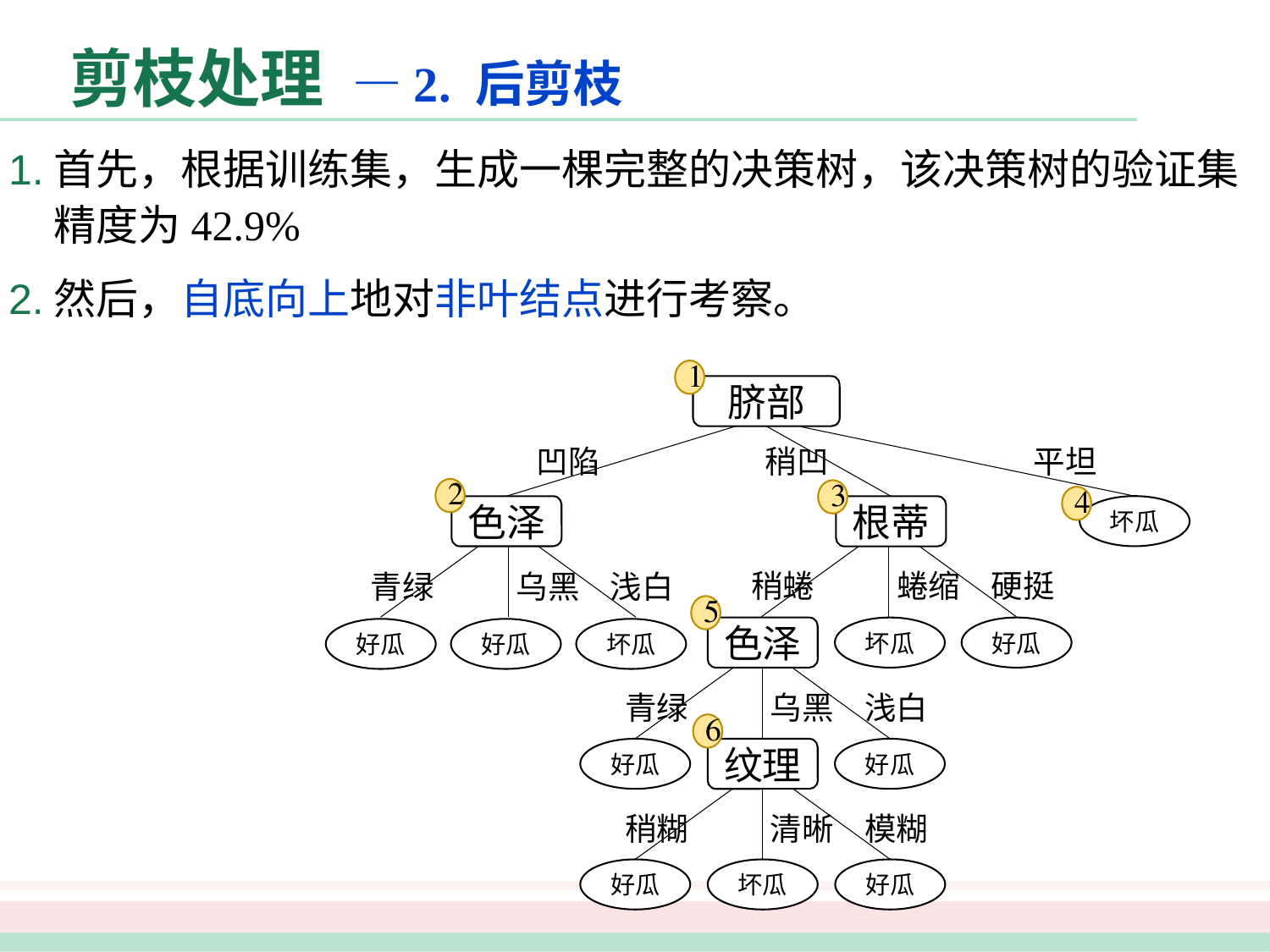

剪枝处理  —2. 后剪枝
首先，根据训练集，生成一棵完整的决策树，该决策树的验证集精度为42.9%
然后，自底向上地对非叶结点进行考察。
1
脐部
凹陷
稍凹
平坦
2
3
4
坏瓜
色泽
根蒂
稍蜷
蜷缩
硬挺
青绿
乌黑
浅白
5
色泽
好瓜
坏瓜
好瓜
好瓜
坏瓜
青绿
乌黑
浅白
6
好瓜
纹理
好瓜
稍糊
清晰
模糊
好瓜
坏瓜
好瓜